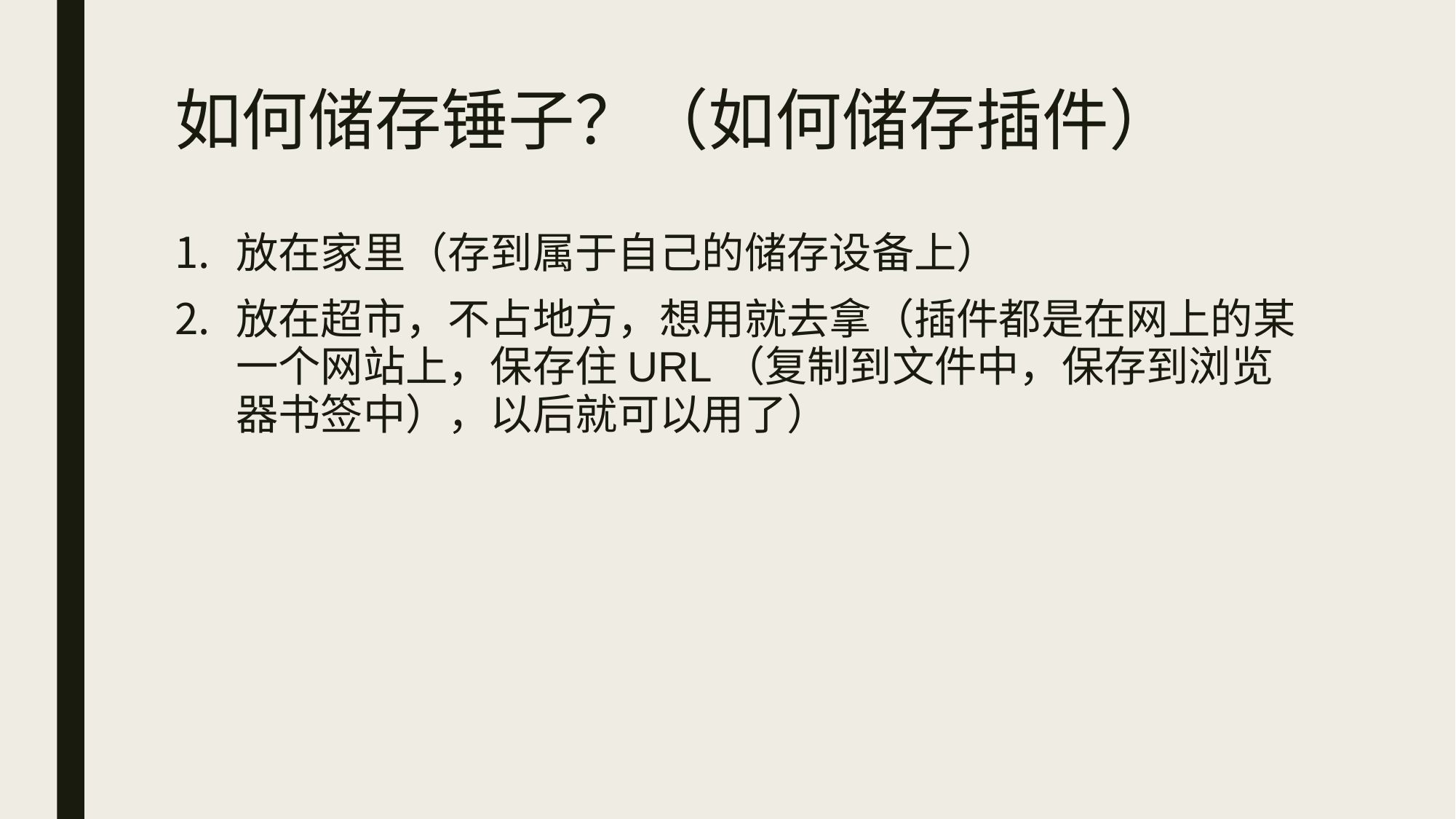

# 如何储存锤子？（如何储存插件）
放在家里（存到属于自己的储存设备上）
放在超市，不占地方，想用就去拿（插件都是在网上的某一个网站上，保存住URL（复制到文件中，保存到浏览器书签中），以后就可以用了）